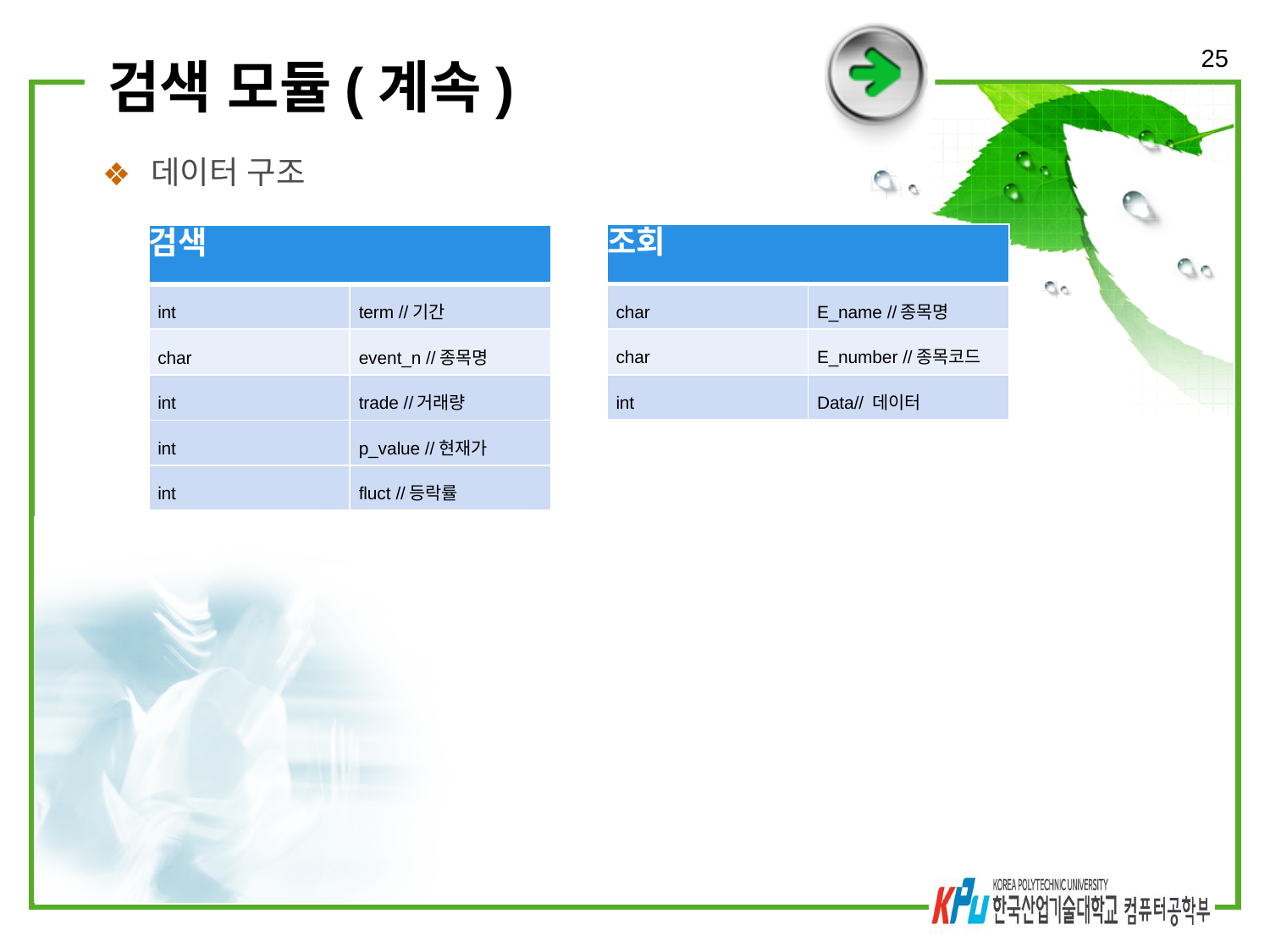

25
# 검색 모듈(계속)
데이터 구조
| 조회 |  |
| --- | --- |
| char | E\_name //종목명 |
| char | E\_number //종목코드 |
| int | Data// 데이터 |
| 검색 |  |
| --- | --- |
| int | term //기간 |
| char | event\_n //종목명 |
| int | trade //거래량 |
| int | p\_value //현재가 |
| int | fluct //등락률 |